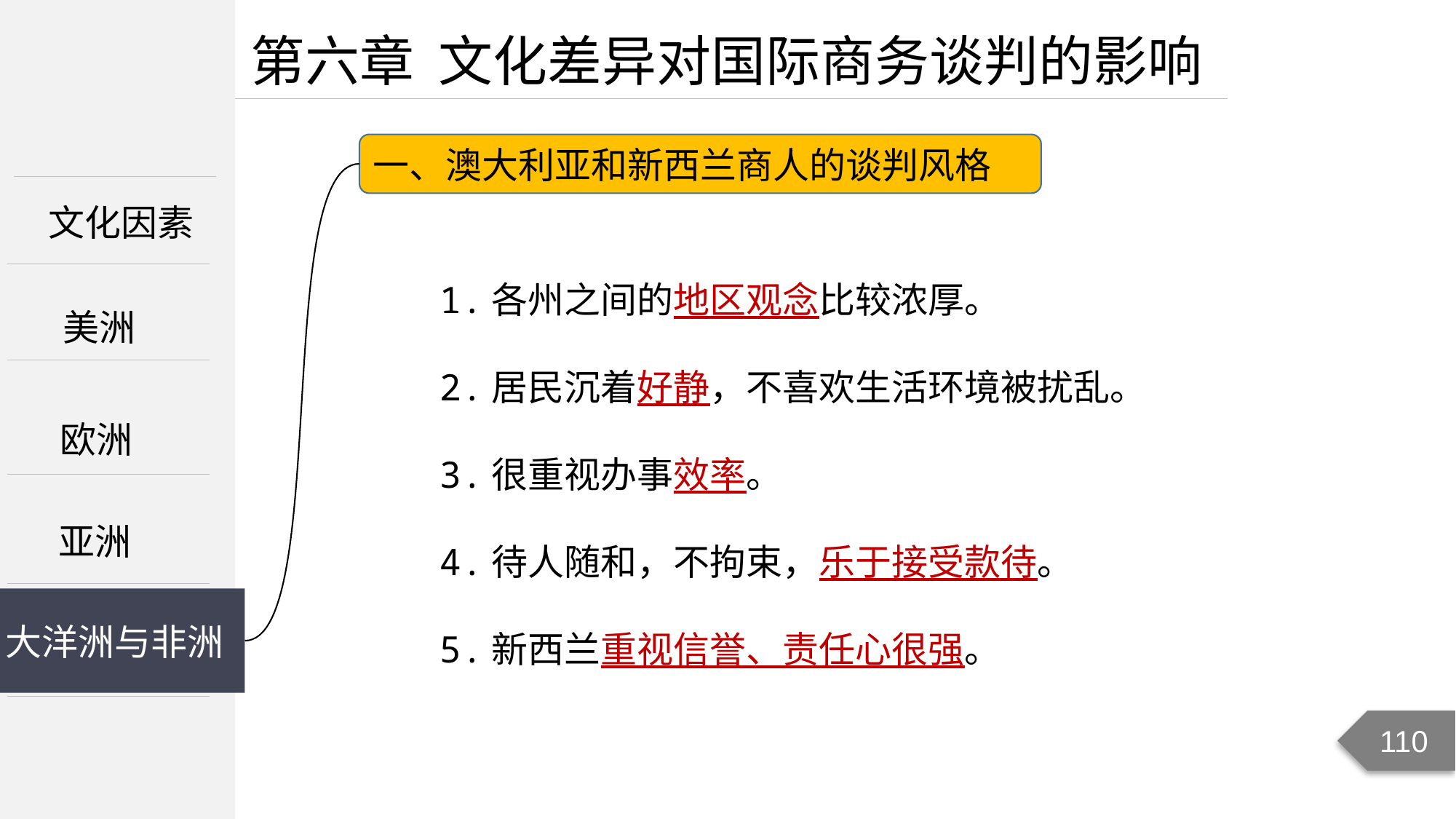

第六章  文化差异对国际商务谈判的影响
一、澳大利亚和新西兰商人的谈判风格
文化因素
1.各州之间的地区观念比较浓厚。
2.居民沉着好静，不喜欢生活环境被扰乱。
3.很重视办事效率。
4.待人随和，不拘束，乐于接受款待。
5.新西兰重视信誉、责任心很强。
美洲
欧洲
亚洲
大洋洲与非洲
110